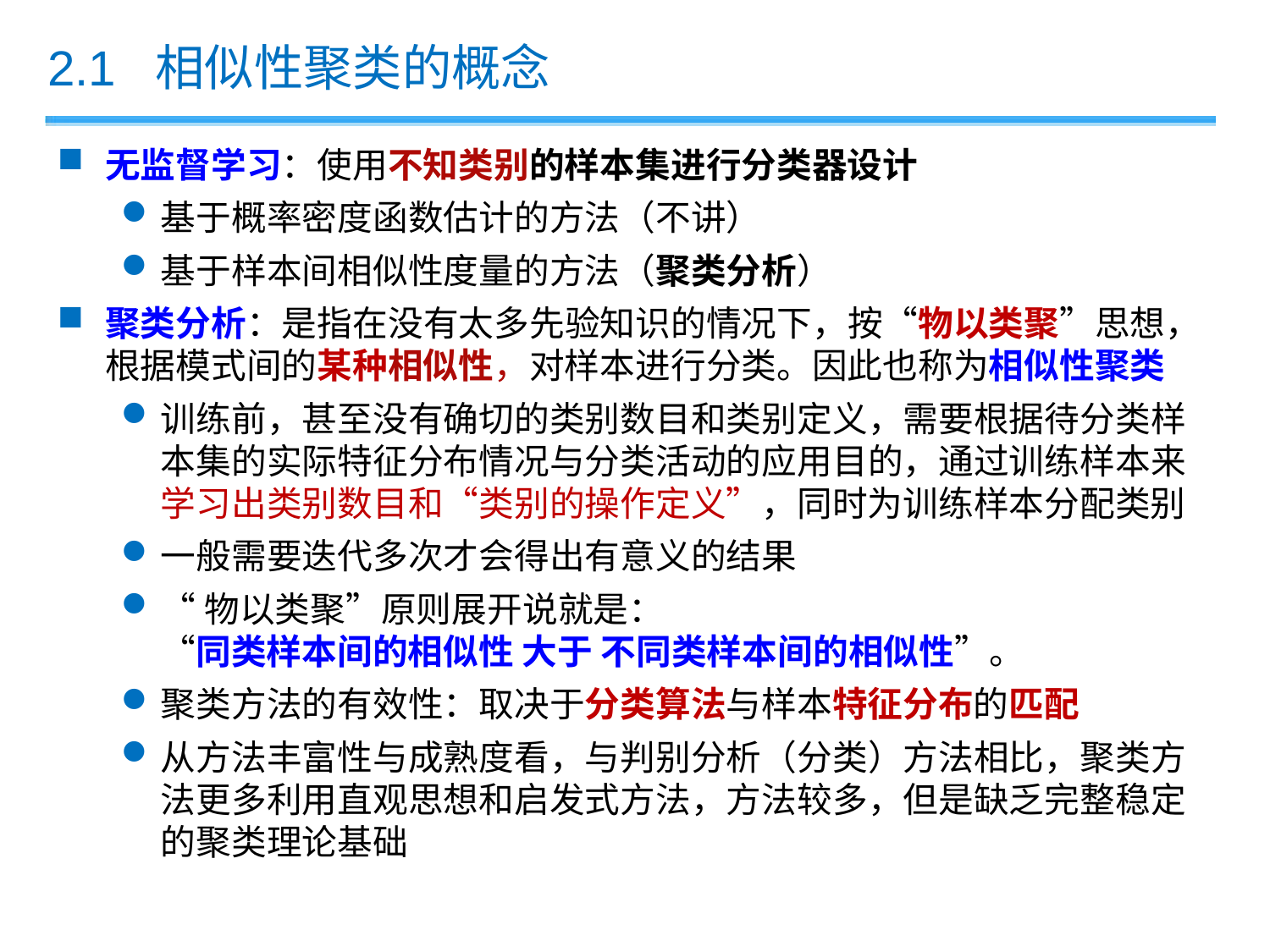

2.1  相似性聚类的概念
无监督学习：使用不知类别的样本集进行分类器设计
基于概率密度函数估计的方法（不讲）
基于样本间相似性度量的方法（聚类分析）
聚类分析：是指在没有太多先验知识的情况下，按“物以类聚”思想，根据模式间的某种相似性，对样本进行分类。因此也称为相似性聚类
训练前，甚至没有确切的类别数目和类别定义，需要根据待分类样本集的实际特征分布情况与分类活动的应用目的，通过训练样本来学习出类别数目和“类别的操作定义”，同时为训练样本分配类别
一般需要迭代多次才会得出有意义的结果
“物以类聚”原则展开说就是：
“同类样本间的相似性 大于 不同类样本间的相似性”。
聚类方法的有效性：取决于分类算法与样本特征分布的匹配
从方法丰富性与成熟度看，与判别分析（分类）方法相比，聚类方法更多利用直观思想和启发式方法，方法较多，但是缺乏完整稳定的聚类理论基础